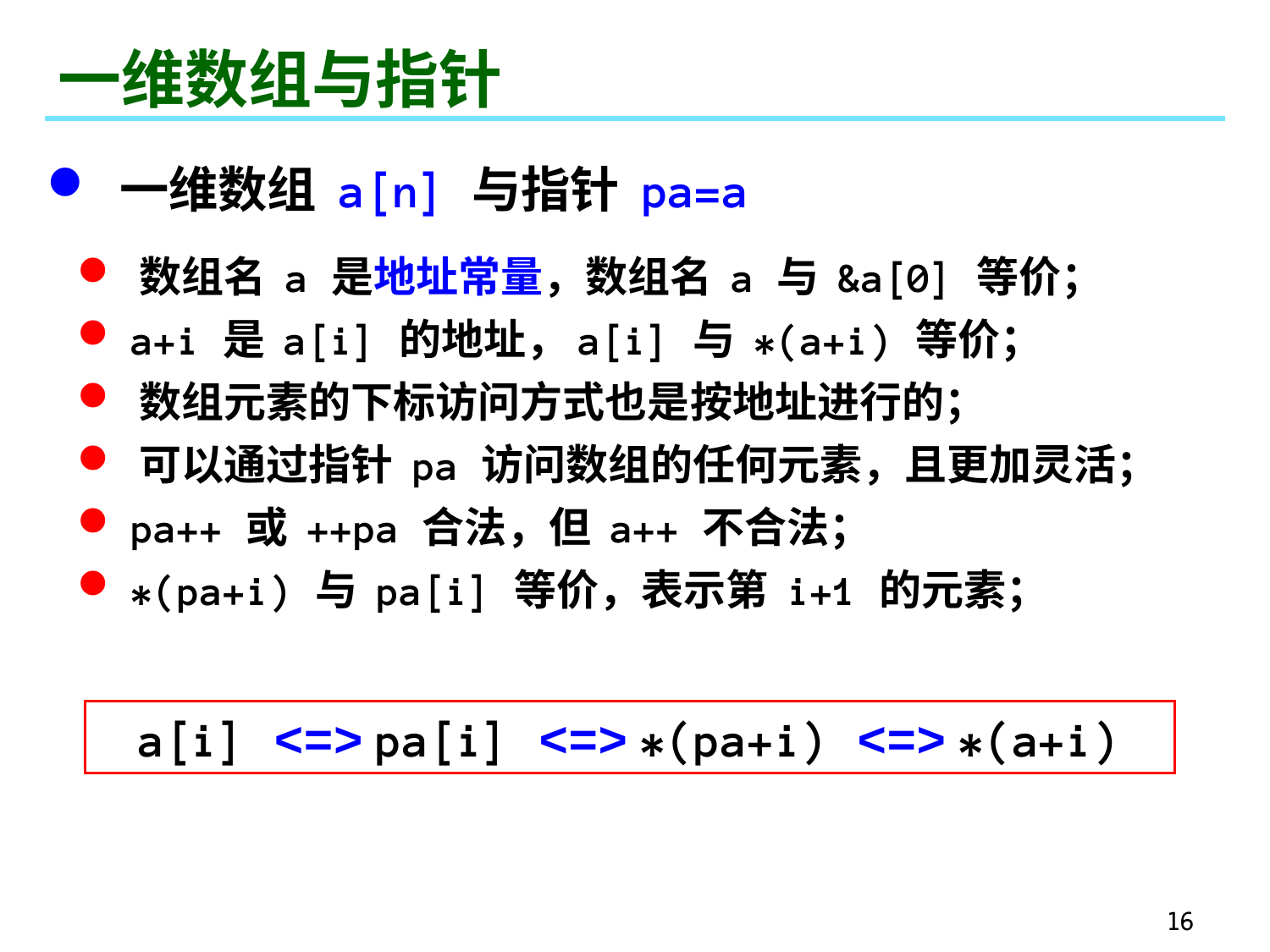

# 一维数组与指针
 一维数组 a[n] 与指针 pa=a
 数组名 a 是地址常量，数组名 a 与 &a[0] 等价；
 a+i 是 a[i] 的地址，a[i] 与 *(a+i) 等价；
 数组元素的下标访问方式也是按地址进行的；
 可以通过指针 pa 访问数组的任何元素，且更加灵活；
 pa++ 或 ++pa 合法，但 a++ 不合法；
 *(pa+i) 与 pa[i] 等价，表示第 i+1 的元素；
a[i]  <=> pa[i]  <=> *(pa+i)  <=> *(a+i)
16